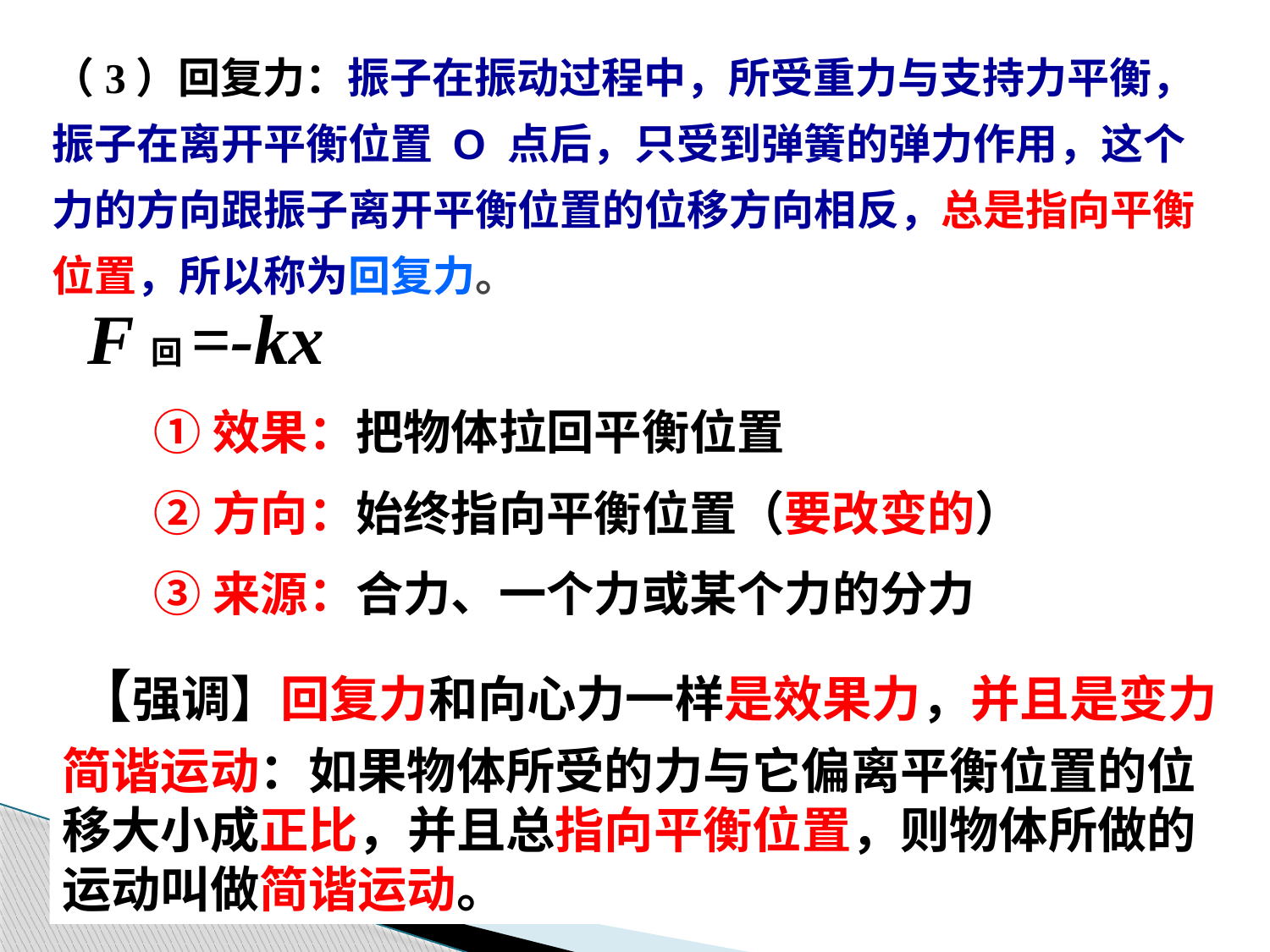

（3）回复力：振子在振动过程中，所受重力与支持力平衡，振子在离开平衡位置 O 点后，只受到弹簧的弹力作用，这个力的方向跟振子离开平衡位置的位移方向相反，总是指向平衡位置，所以称为回复力。
F回=-kx
     ①效果：把物体拉回平衡位置
     ②方向：始终指向平衡位置（要改变的）
     ③来源：合力、一个力或某个力的分力
【强调】回复力和向心力一样是效果力，并且是变力
简谐运动：如果物体所受的力与它偏离平衡位置的位移大小成正比，并且总指向平衡位置，则物体所做的运动叫做简谐运动。